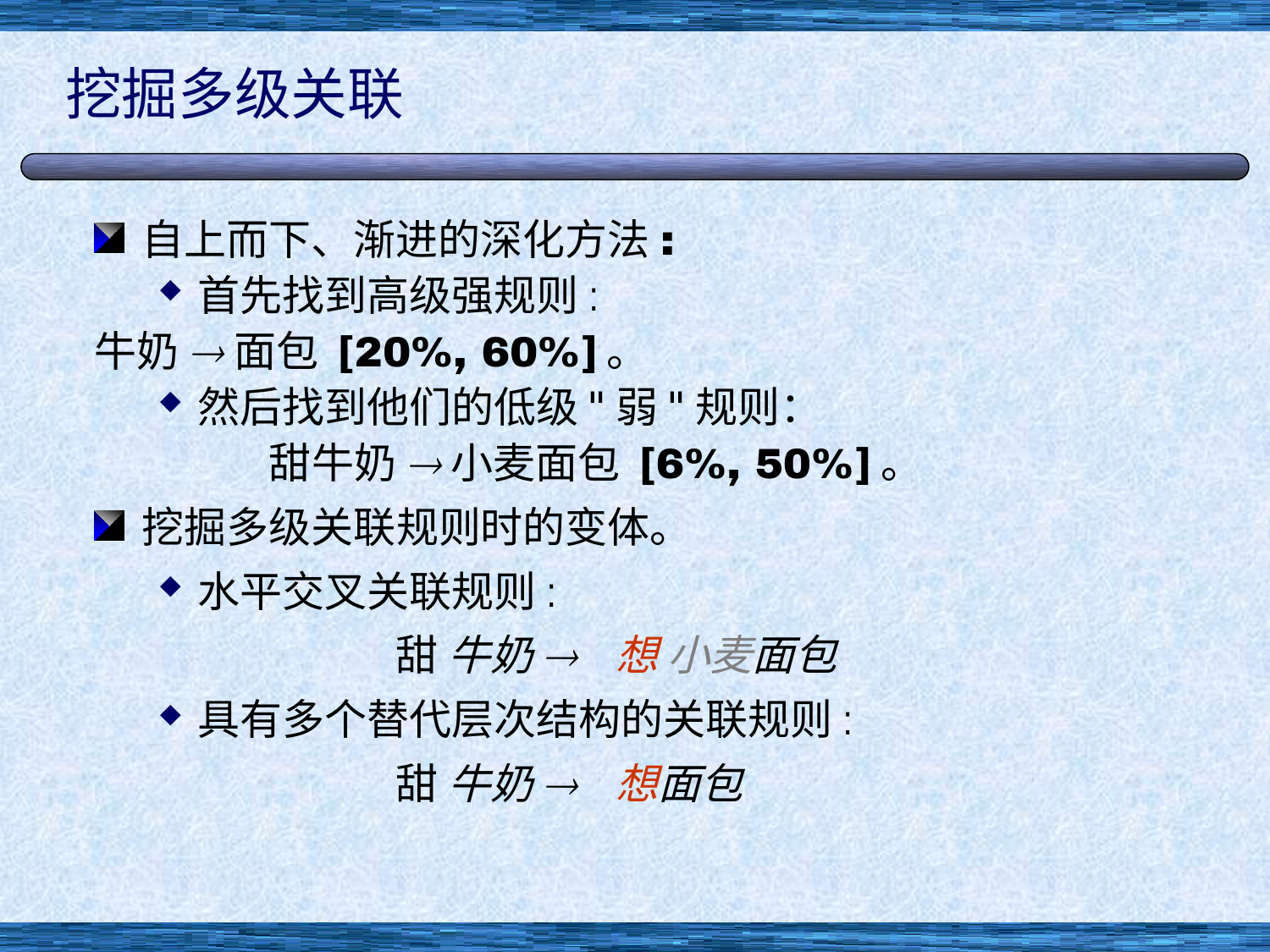

# 挖掘多级关联
自上而下、渐进的深化方法:
首先找到高级强规则:
牛奶→面包 [20%, 60%]。
然后找到他们的低级"弱"规则：
 		甜牛奶→小麦面包 [6%, 50%]。
挖掘多级关联规则时的变体。
水平交叉关联规则:
 			甜 牛奶→  想 小麦面包
具有多个替代层次结构的关联规则:
 			甜 牛奶→  想面包